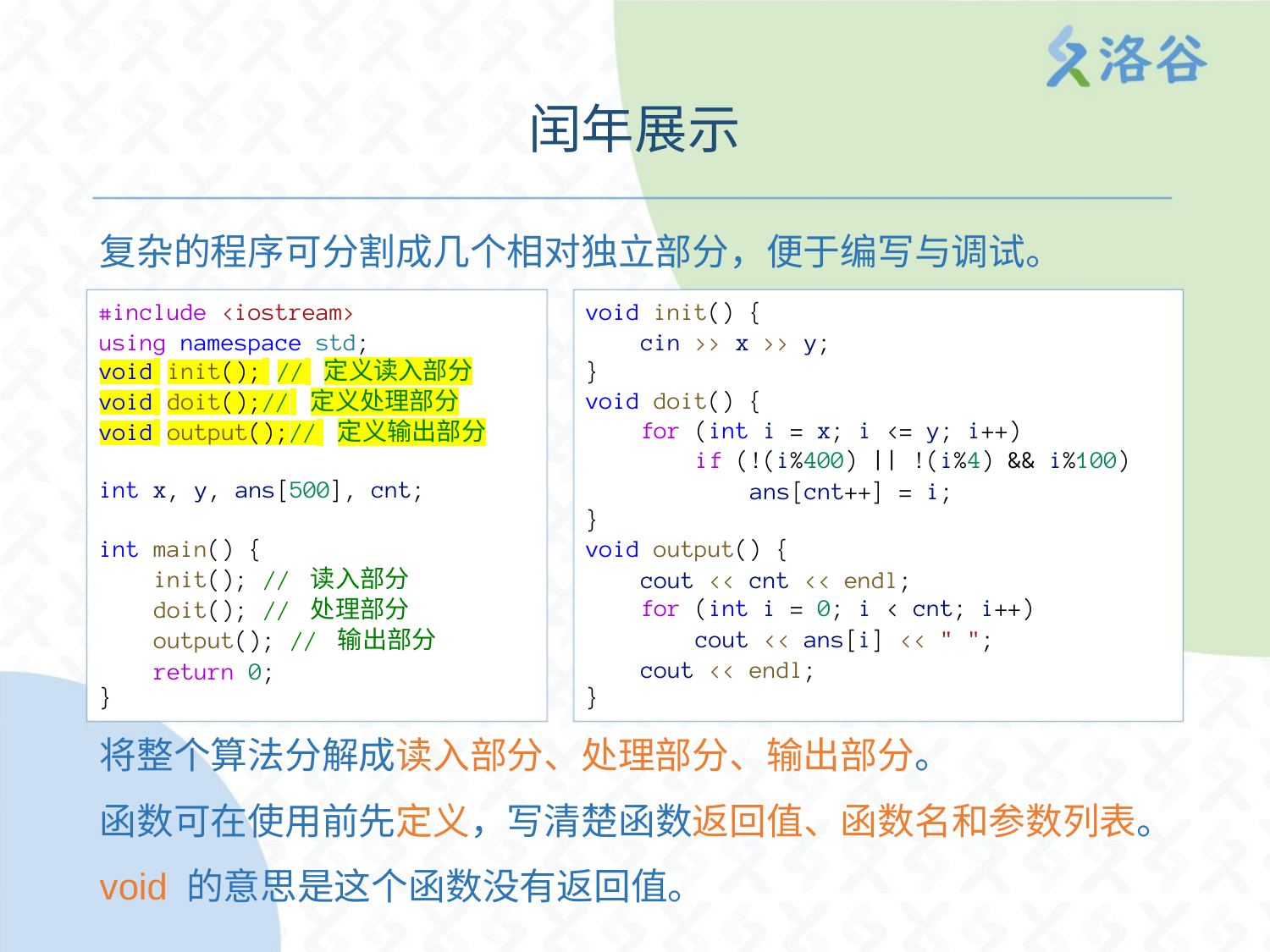

闰年展示
复杂的程序可分割成几个相对独立部分，便于编写与调试。
#include <iostream>
using namespace std;
void init() {
cin >> x >> y;
void init(); // 定义读入部分
void doit();// 定义处理部分
void output();// 定义输出部分
}
void doit() {
for (int i = x; i <= y; i++)
if (!(i%400) || !(i%4) && i%100)
ans[cnt++] = i;
int x, y, ans[500], cnt;
}
int main() {
init(); // 读入部分
doit(); // 处理部分
output(); // 输出部分
return 0;
void output() {
cout << cnt << endl;
for (int i = 0; i < cnt; i++)
cout << ans[i] << " ";
cout << endl;
}
}
将整个算法分解成读入部分、处理部分、输出部分。
函数可在使用前先定义，写清楚函数返回值、函数名和参数列表。
void 的意思是这个函数没有返回值。